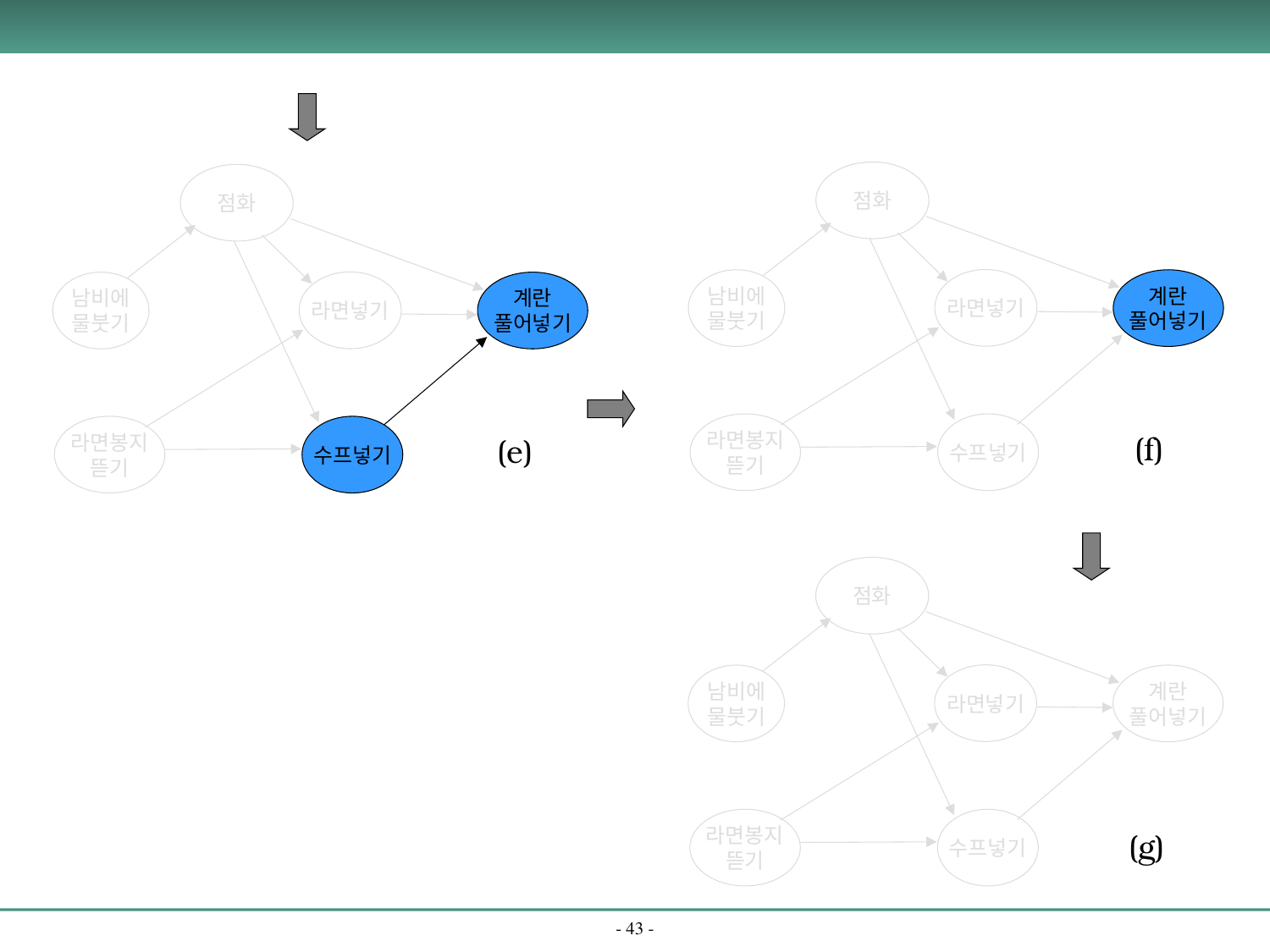

점화
점화

라면넣기
남비에
물붓기
계란
풀어넣기
라면넣기
남비에
물붓기
계란
풀어넣기
수프넣기

라면봉지
뜯기
수프넣기
라면봉지
뜯기
(f)
(e)

점화

라면넣기
남비에
물붓기
계란
풀어넣기

라면봉지
뜯기
수프넣기
(g)